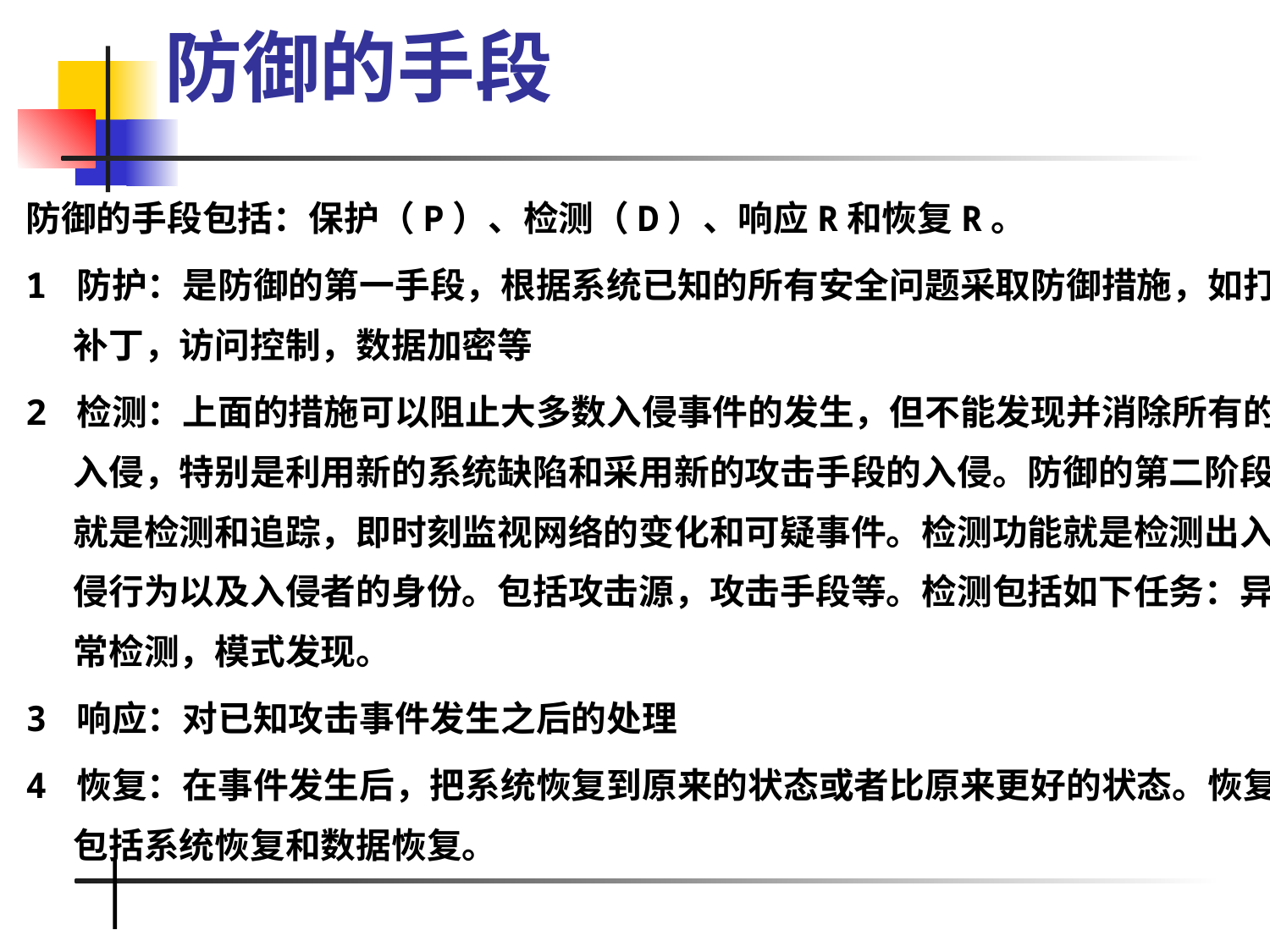

# 防御的手段
防御的手段包括：保护（P）、检测（D）、响应R和恢复R。
1 防护：是防御的第一手段，根据系统已知的所有安全问题采取防御措施，如打补丁，访问控制，数据加密等
2 检测：上面的措施可以阻止大多数入侵事件的发生，但不能发现并消除所有的入侵，特别是利用新的系统缺陷和采用新的攻击手段的入侵。防御的第二阶段就是检测和追踪，即时刻监视网络的变化和可疑事件。检测功能就是检测出入侵行为以及入侵者的身份。包括攻击源，攻击手段等。检测包括如下任务：异常检测，模式发现。
3 响应：对已知攻击事件发生之后的处理
4 恢复：在事件发生后，把系统恢复到原来的状态或者比原来更好的状态。恢复包括系统恢复和数据恢复。